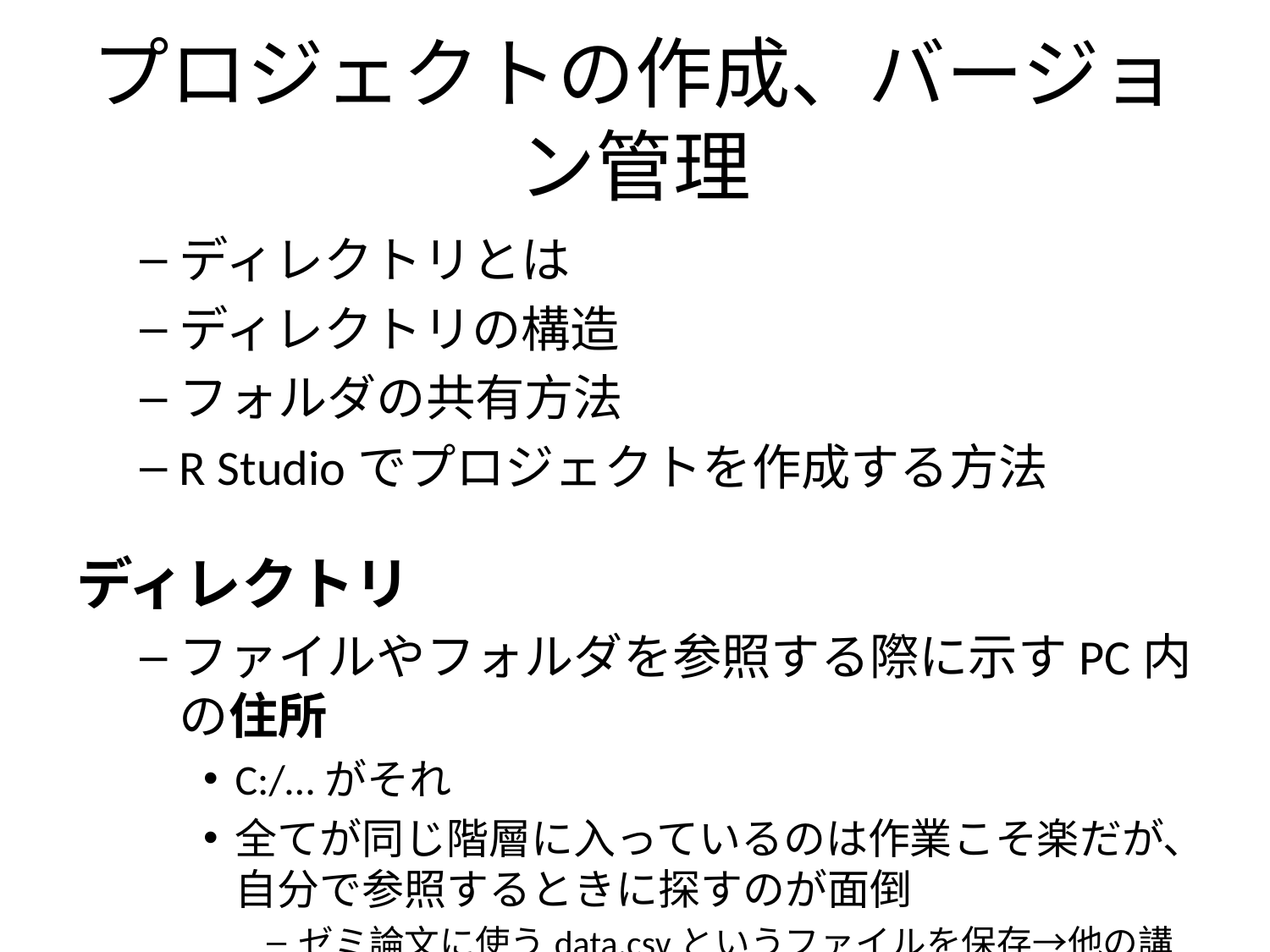

# プロジェクトの作成、バージョン管理
ディレクトリとは
ディレクトリの構造
フォルダの共有方法
R Studioでプロジェクトを作成する方法
ディレクトリ
ファイルやフォルダを参照する際に示すPC内の住所
C:/…がそれ
全てが同じ階層に入っているのは作業こそ楽だが、自分で参照するときに探すのが面倒
ゼミ論文に使うdata.csvというファイルを保存→他の講義で同じ名前のファイルを受け取る→後から見たらどれがどれだか分からなくなる
整理の方法: 作業やファイルの種類ごとにフォルダを作り、異なる系統のファイルを識別
何をする作業のフォルダなのか？
データの種類：整理する前の生データなのか、そのまま分析に使えるデータなのか？
アウトプット: 分析結果、図表
R Studioでは、特定のフォルダを「プロジェクト」として扱い、「誰のPCでも動くコード」を作ることができる
ディレクトリの構造